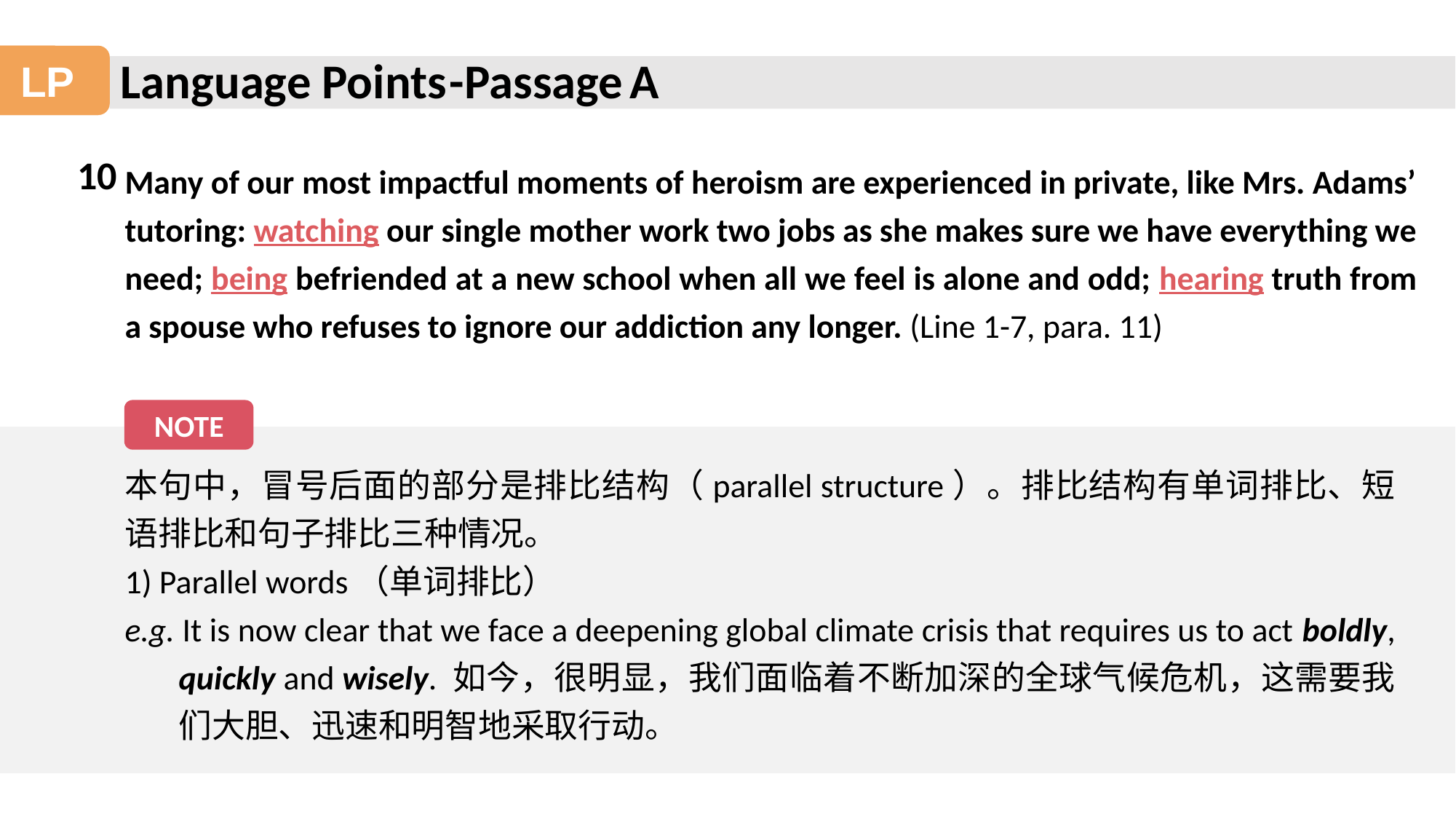

Language Points
-Passage A
LP

10
Many of our most impactful moments of heroism are experienced in private, like Mrs. Adams’ tutoring: watching our single mother work two jobs as she makes sure we have everything we need; being befriended at a new school when all we feel is alone and odd; hearing truth from a spouse who refuses to ignore our addiction any longer. (Line 1-7, para. 11)
NOTE

本句中，冒号后面的部分是排比结构（parallel structure）。排比结构有单词排比、短语排比和句子排比三种情况。
1) Parallel words（单词排比）
e.g. It is now clear that we face a deepening global climate crisis that requires us to act boldly, quickly and wisely. 如今，很明显，我们面临着不断加深的全球气候危机，这需要我们大胆、迅速和明智地采取行动。